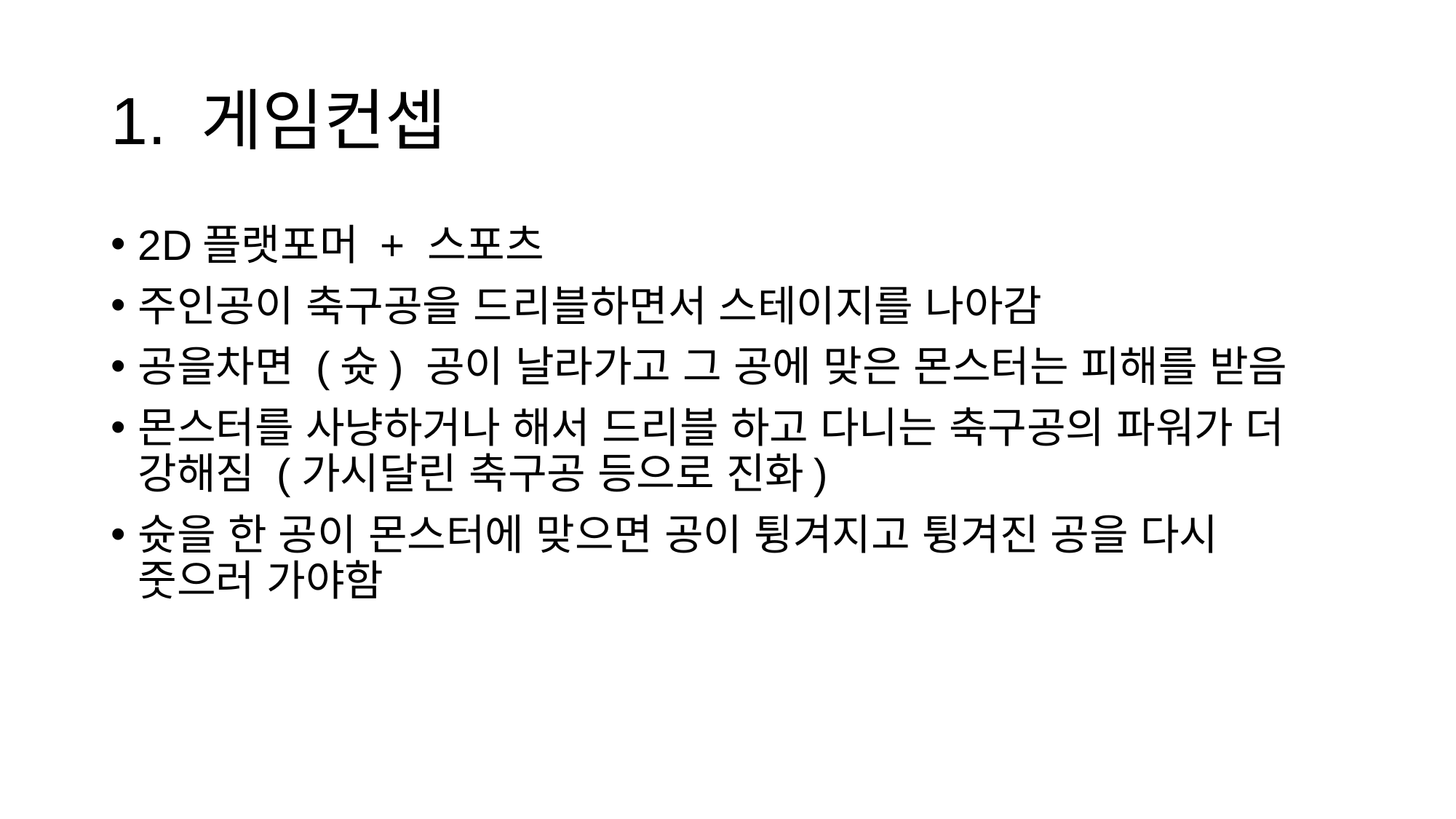

# 1. 게임컨셉
2D플랫포머 + 스포츠
주인공이 축구공을 드리블하면서 스테이지를 나아감
공을차면 (슛) 공이 날라가고 그 공에 맞은 몬스터는 피해를 받음
몬스터를 사냥하거나 해서 드리블 하고 다니는 축구공의 파워가 더 강해짐 (가시달린 축구공 등으로 진화)
슛을 한 공이 몬스터에 맞으면 공이 튕겨지고 튕겨진 공을 다시 줏으러 가야함